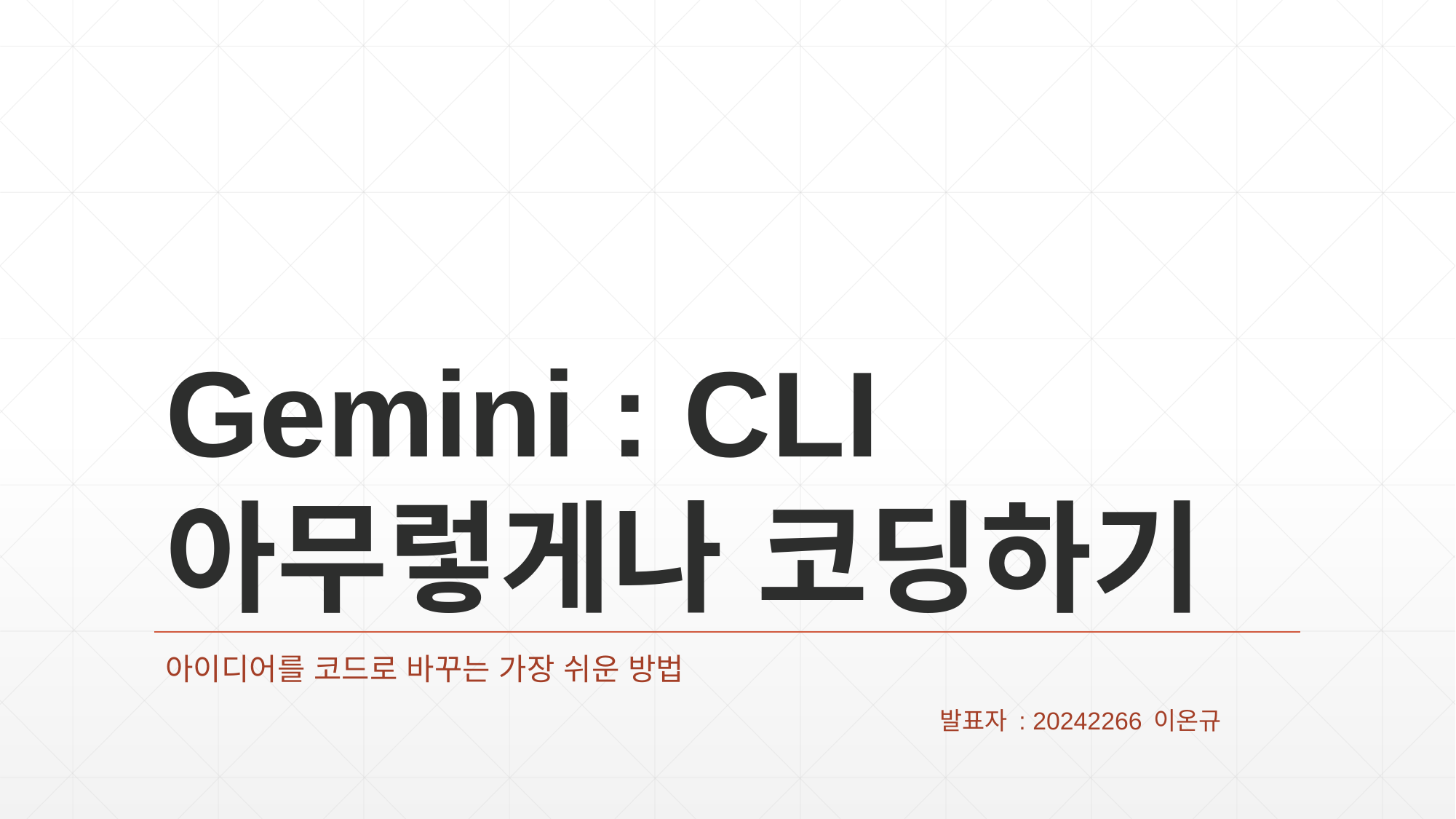

# Gemini : CLI 아무렇게나 코딩하기
아이디어를 코드로 바꾸는 가장 쉬운 방법
발표자 : 20242266 이온규